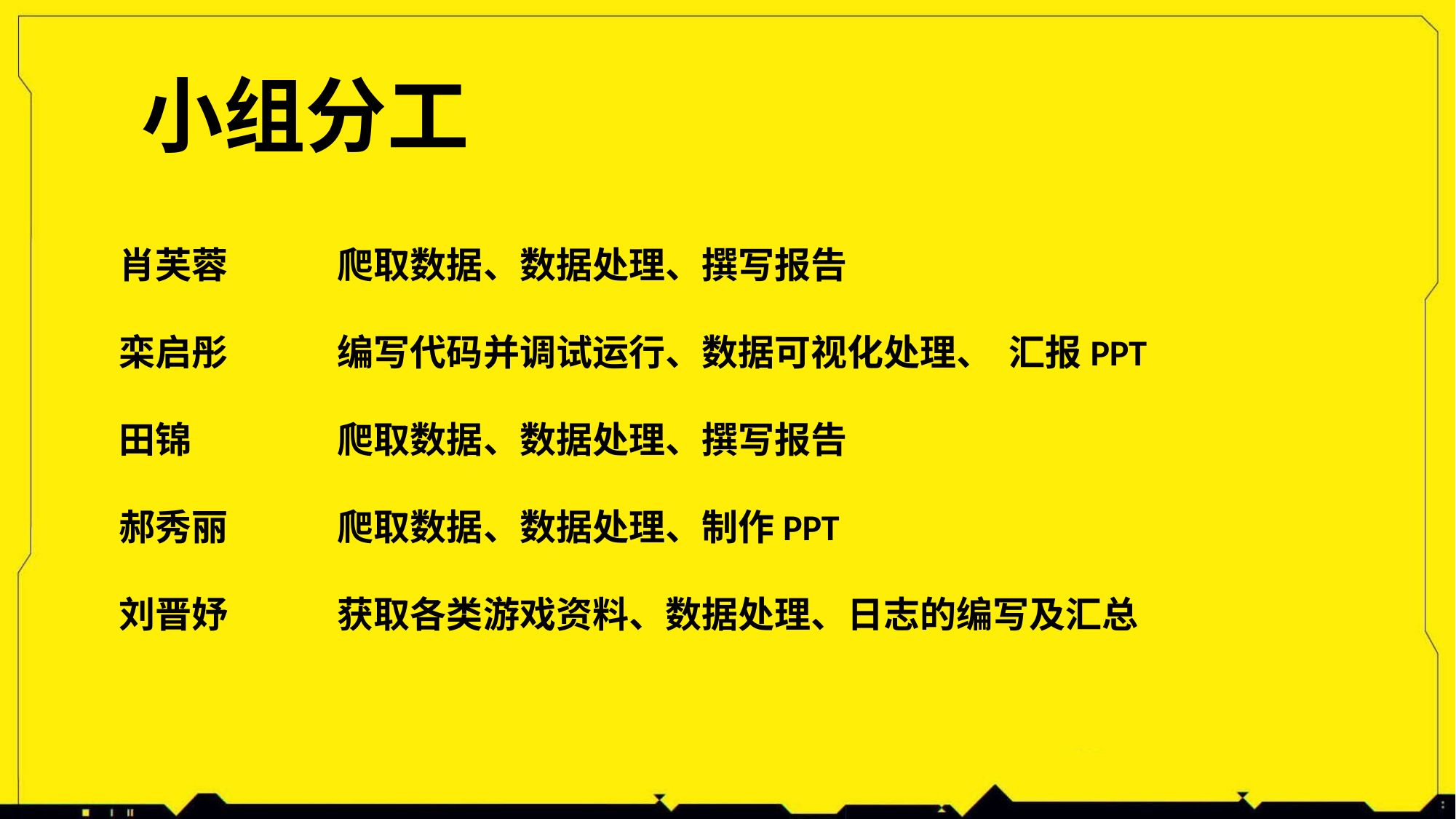

小组分工
肖芙蓉	爬取数据、数据处理、撰写报告

栾启彤	编写代码并调试运行、数据可视化处理、  汇报PPT

田锦		爬取数据、数据处理、撰写报告

郝秀丽	爬取数据、数据处理、制作PPT

刘晋妤	获取各类游戏资料、数据处理、日志的编写及汇总